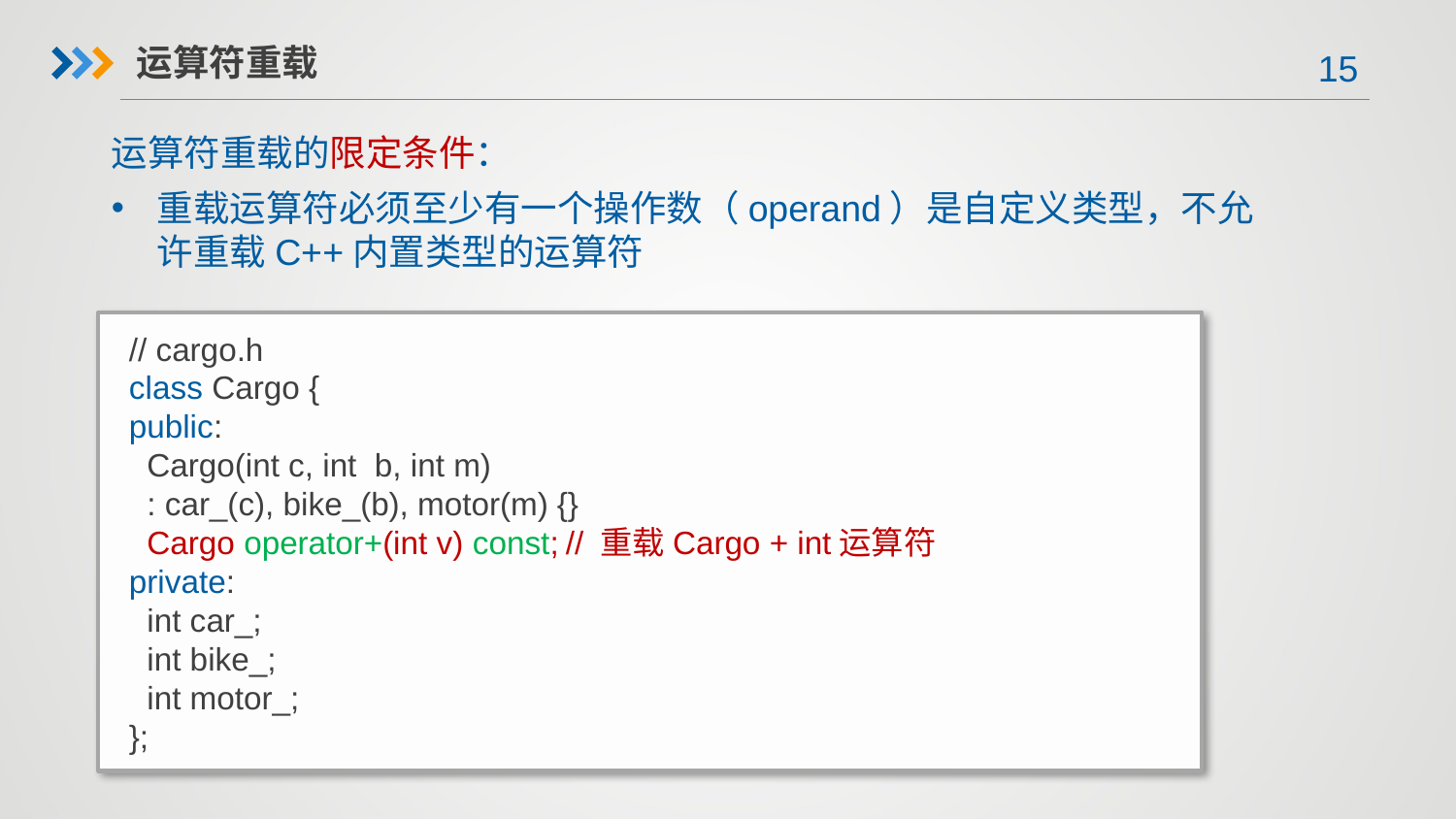

运算符重载
运算符重载的限定条件：
重载运算符必须至少有一个操作数（operand）是自定义类型，不允许重载C++内置类型的运算符

// cargo.h
class Cargo {
public:
  Cargo(int c, int  b, int m)
  : car_(c), bike_(b), motor(m) {}
  Cargo operator+(int v) const;	// 重载Cargo + int运算符
private:
  int car_;
  int bike_;
  int motor_;
};